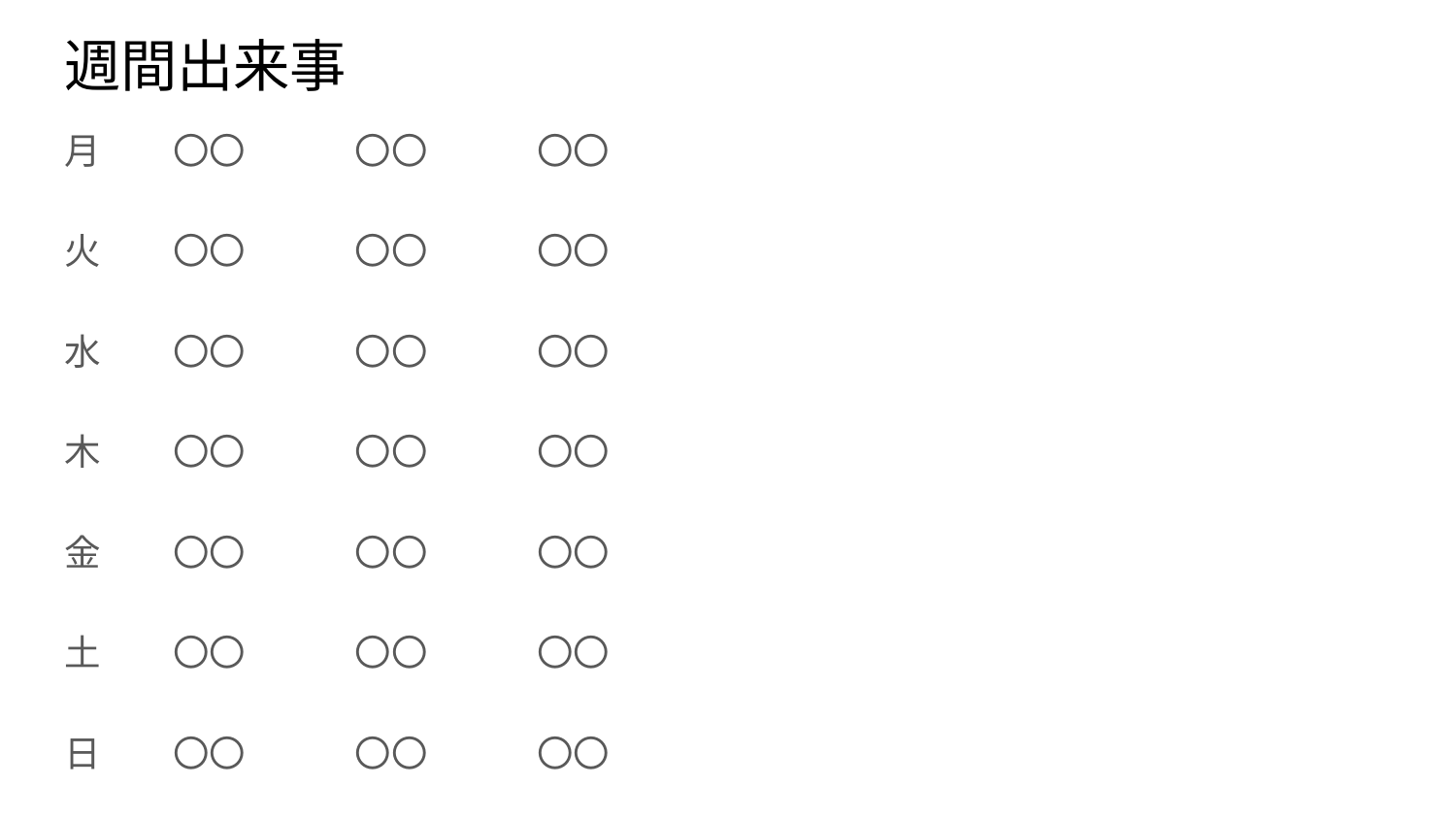

# 週間出来事
月　　〇〇　　　〇〇　　　〇〇

火　　〇〇　　　〇〇　　　〇〇

水　　〇〇　　　〇〇　　　〇〇

木　　〇〇　　　〇〇　　　〇〇

金　　〇〇　　　〇〇　　　〇〇

土　　〇〇　　　〇〇　　　〇〇

日　　〇〇　　　〇〇　　　〇〇